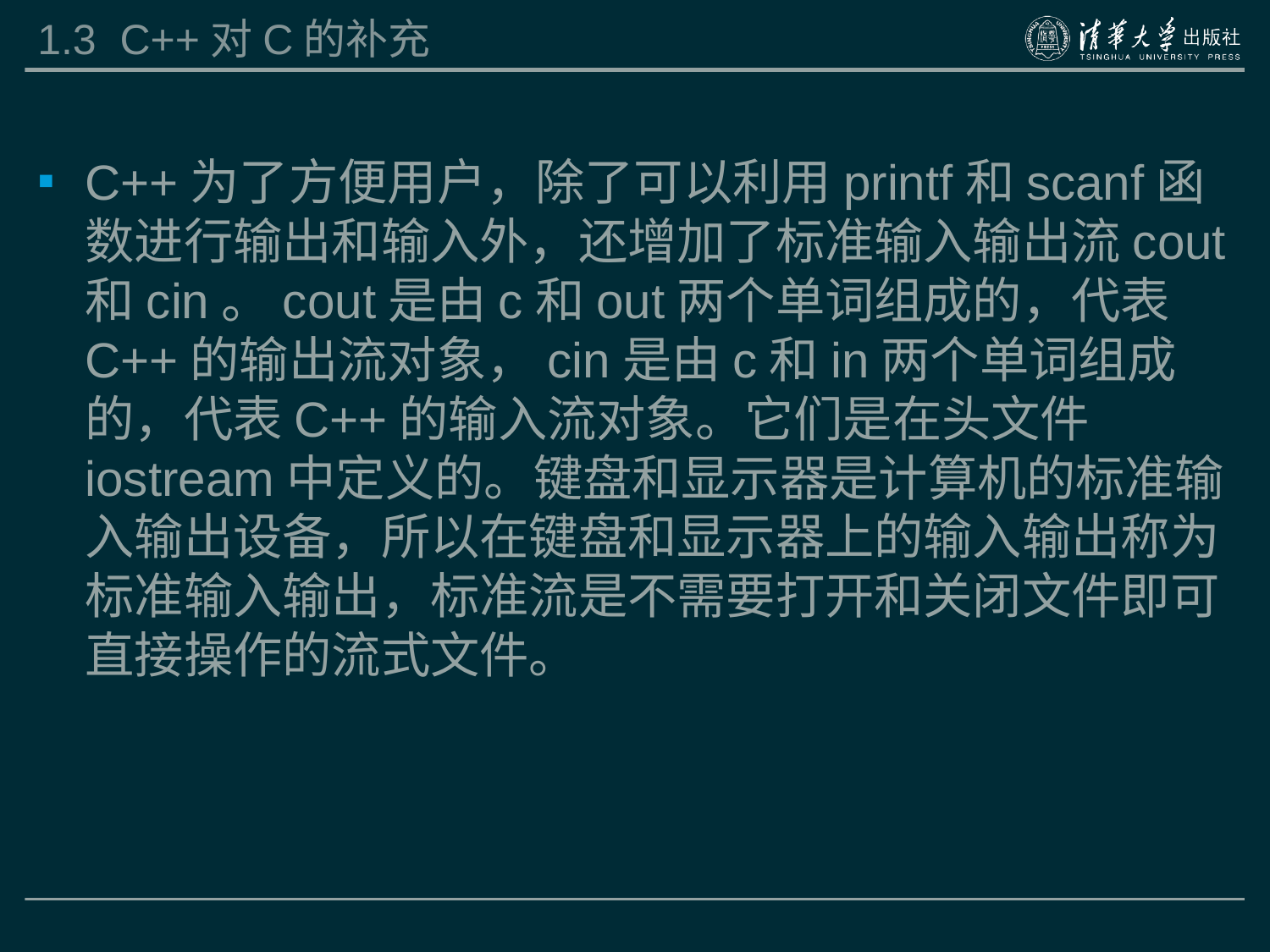

# 1.3  C++对C的补充

C++为了方便用户，除了可以利用printf和scanf函数进行输出和输入外，还增加了标准输入输出流cout和cin。cout是由c和out两个单词组成的，代表C++的输出流对象，cin是由c和in两个单词组成的，代表C++的输入流对象。它们是在头文件iostream中定义的。键盘和显示器是计算机的标准输入输出设备，所以在键盘和显示器上的输入输出称为标准输入输出，标准流是不需要打开和关闭文件即可直接操作的流式文件。